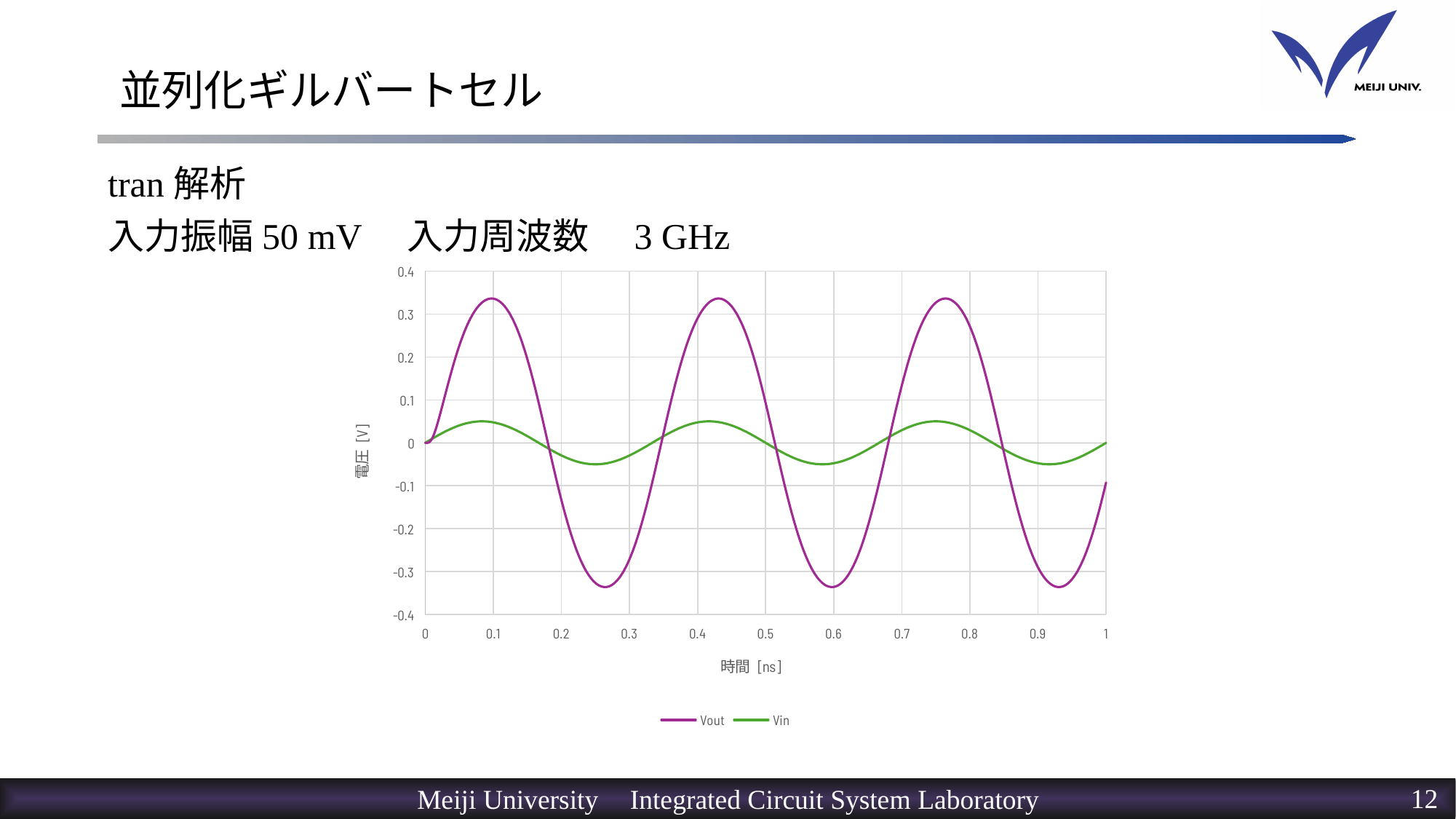

# 並列化ギルバートセル
tran解析
入力振幅50 mV　入力周波数　3 GHz

### Chart

| Category | Vout | Vin |
|---|---|---|